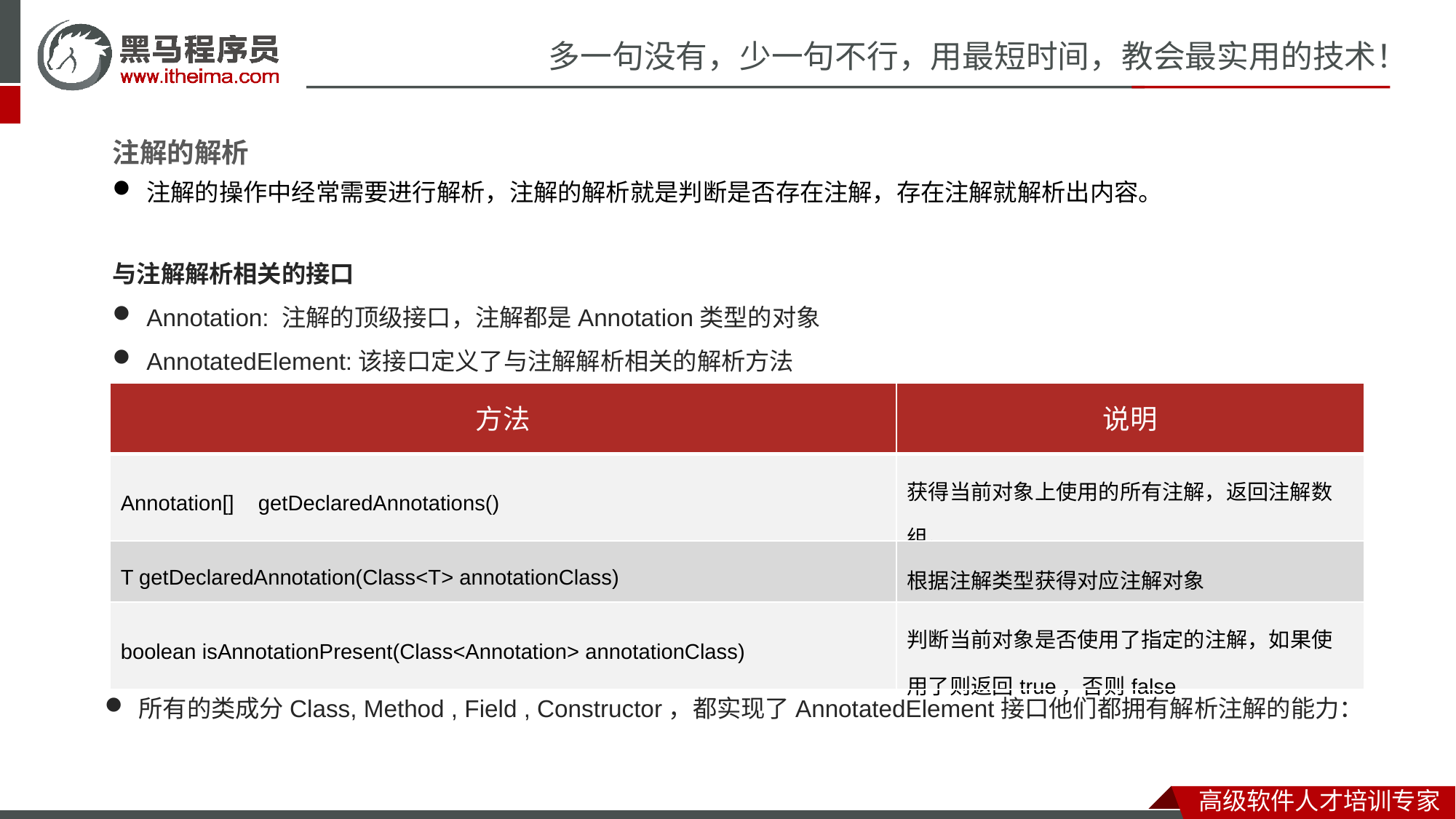

注解的解析
注解的操作中经常需要进行解析，注解的解析就是判断是否存在注解，存在注解就解析出内容。
与注解解析相关的接口
Annotation: 注解的顶级接口，注解都是Annotation类型的对象
AnnotatedElement:该接口定义了与注解解析相关的解析方法
| 方法 | 说明 |
| --- | --- |
| Annotation[] getDeclaredAnnotations() | 获得当前对象上使用的所有注解，返回注解数组。 |
| T getDeclaredAnnotation(Class<T> annotationClass) | 根据注解类型获得对应注解对象 |
| boolean isAnnotationPresent(Class<Annotation> annotationClass) | 判断当前对象是否使用了指定的注解，如果使用了则返回true，否则false |
所有的类成分Class, Method , Field , Constructor，都实现了AnnotatedElement接口他们都拥有解析注解的能力：